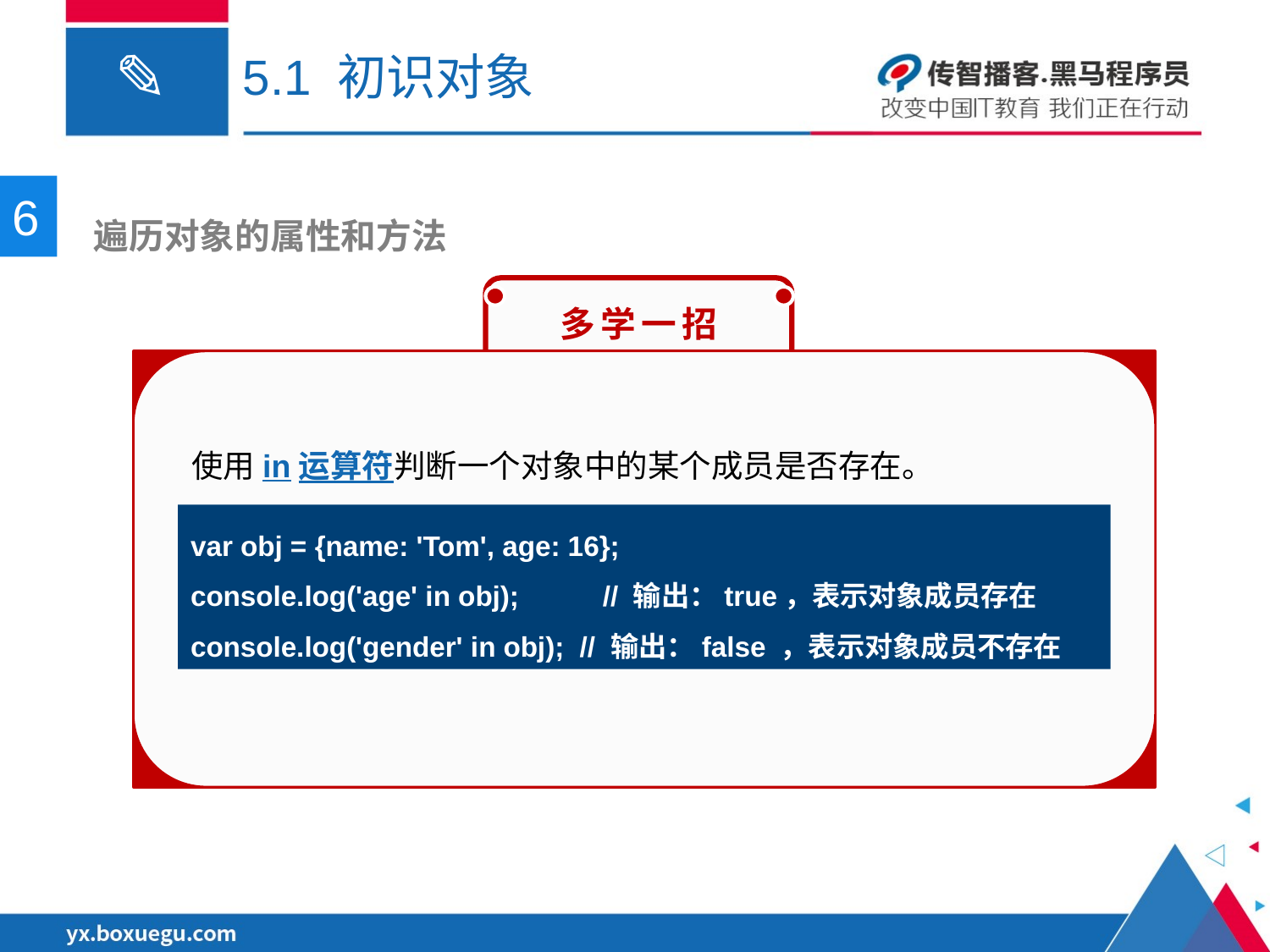

# 5.1 初识对象

6
  遍历对象的属性和方法

多学一招

使用in运算符判断一个对象中的某个成员是否存在。
var obj = {name: 'Tom', age: 16};
console.log('age' in obj);	    // 输出：true，表示对象成员存在console.log('gender' in obj);  // 输出：false ，表示对象成员不存在